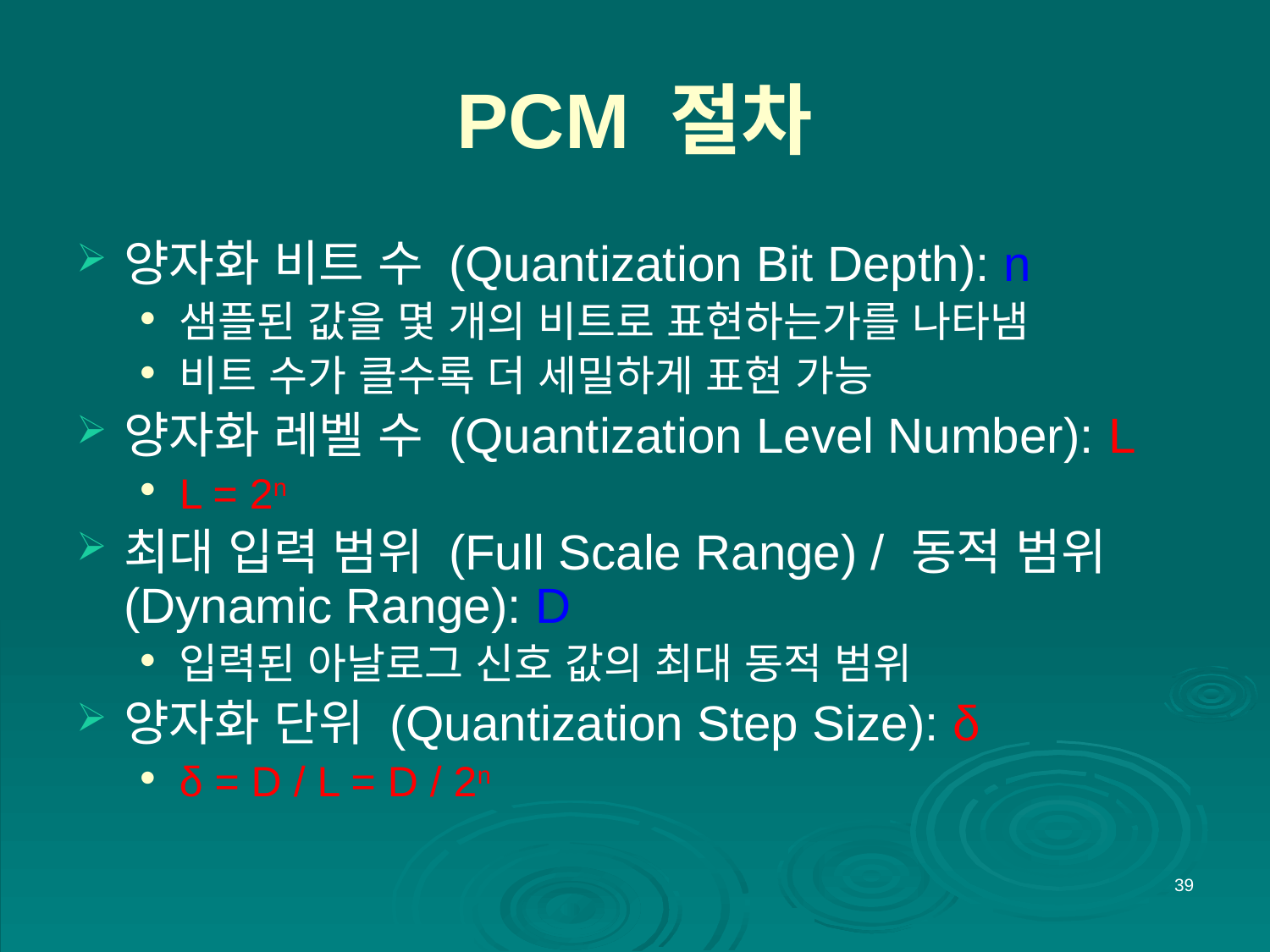

# PCM 절차
양자화 비트 수 (Quantization Bit Depth): n
샘플된 값을 몇 개의 비트로 표현하는가를 나타냄
비트 수가 클수록 더 세밀하게 표현 가능
양자화 레벨 수 (Quantization Level Number): L
L = 2n
최대 입력 범위 (Full Scale Range) / 동적 범위 (Dynamic Range): D
입력된 아날로그 신호 값의 최대 동적 범위
양자화 단위 (Quantization Step Size): δ
δ = D / L = D / 2n
39